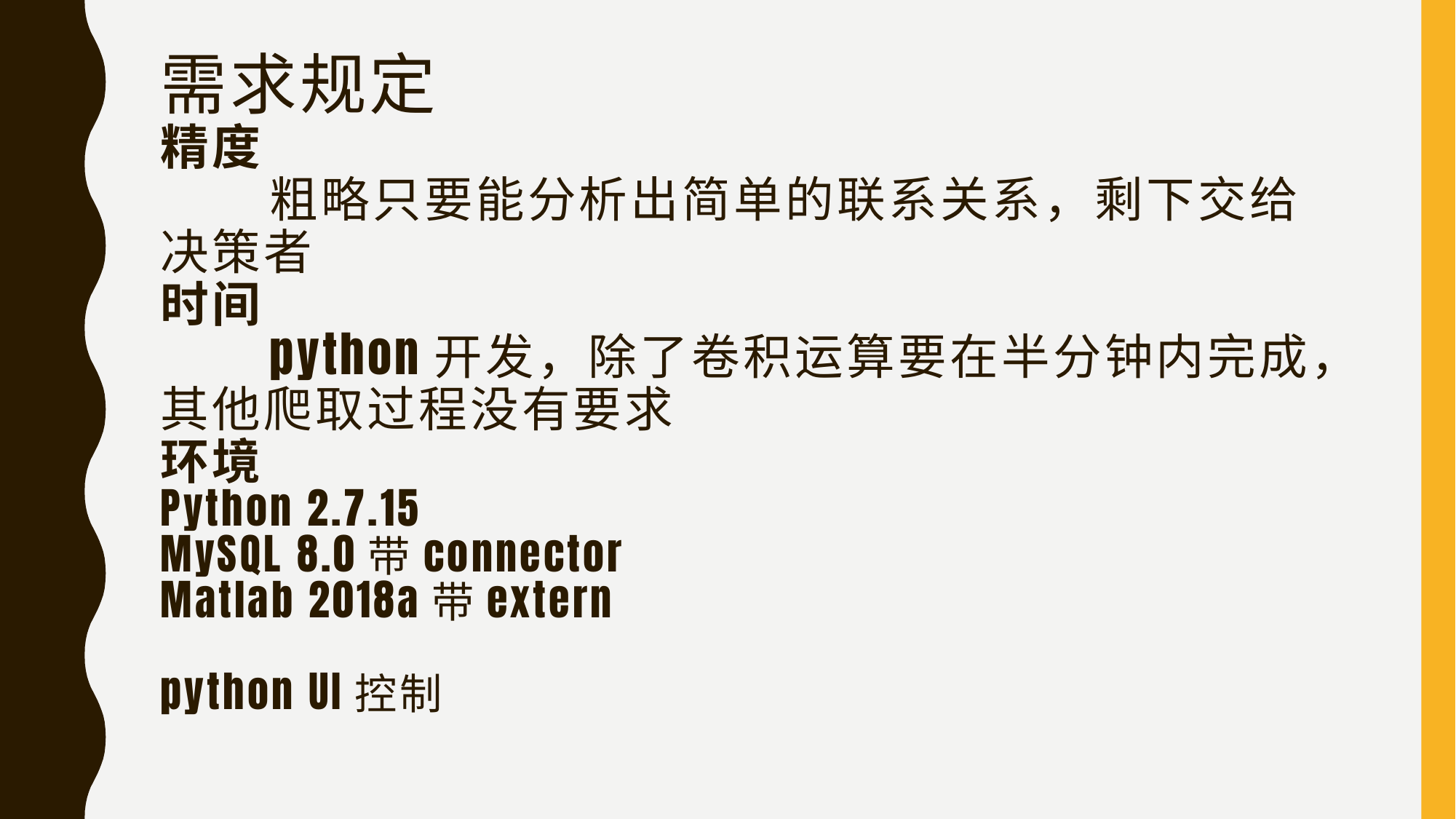

# 需求规定 精度 粗略只要能分析出简单的联系关系，剩下交给决策者 时间 python开发，除了卷积运算要在半分钟内完成，其他爬取过程没有要求 环境 Python 2.7.15 MySQL 8.0带connector Matlab 2018a带extern python UI控制